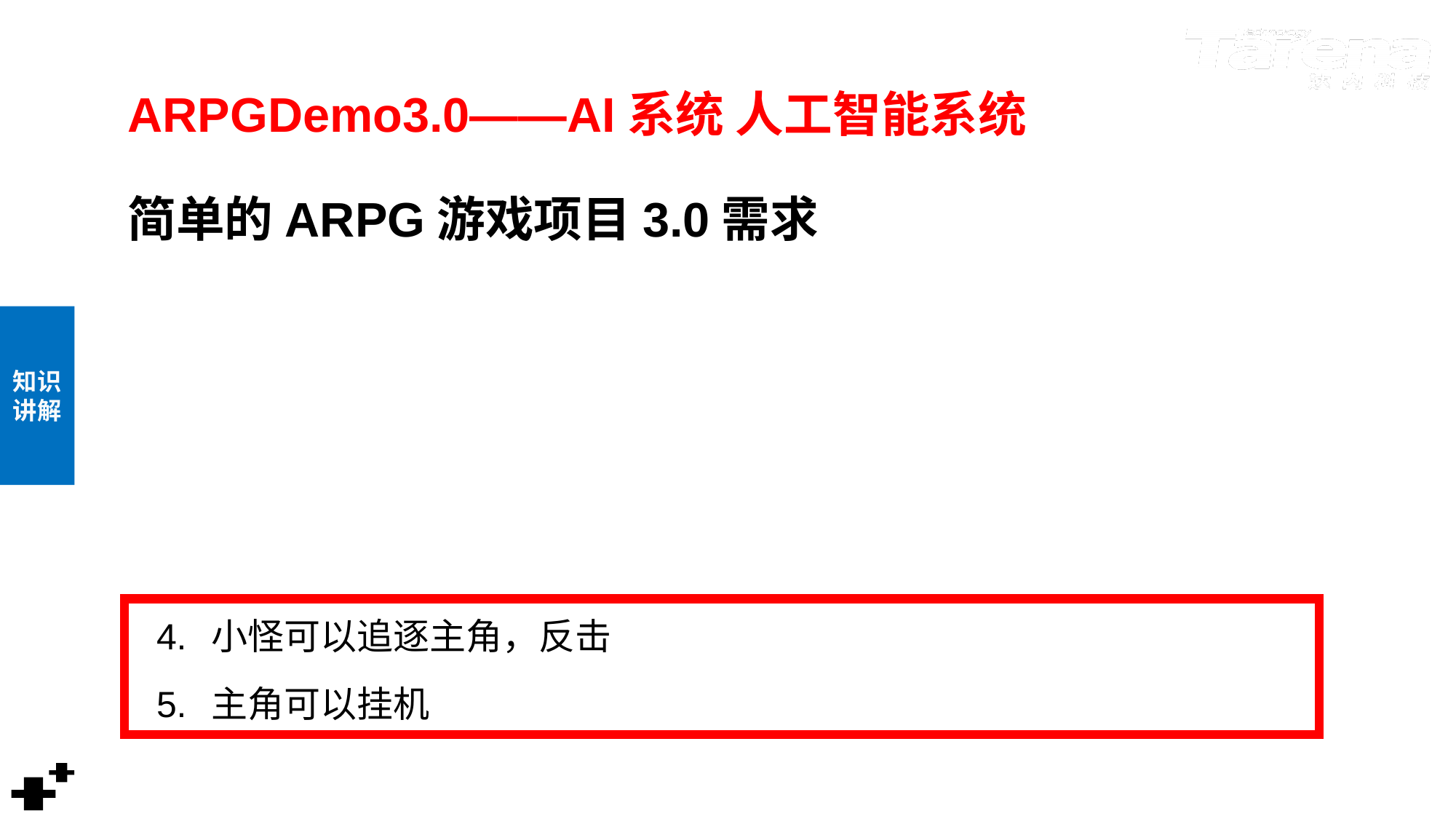

# ARPGDemo3.0——AI系统 人工智能系统 简单的ARPG游戏项目3.0需求
玩家控制主角。玩家可能通过键盘也可能通过模拟摇杆控制主角
玩家控制主角移动，主角在活动过程中有相应的动画播放
玩家控制主角打怪，
怪受伤，受伤后可能死亡，死亡后有的可能掉落物品，有的不会掉落
主角打死怪后可以得到杀怪经验，怪不同经验不同
小怪可以追逐主角，反击
主角可以挂机